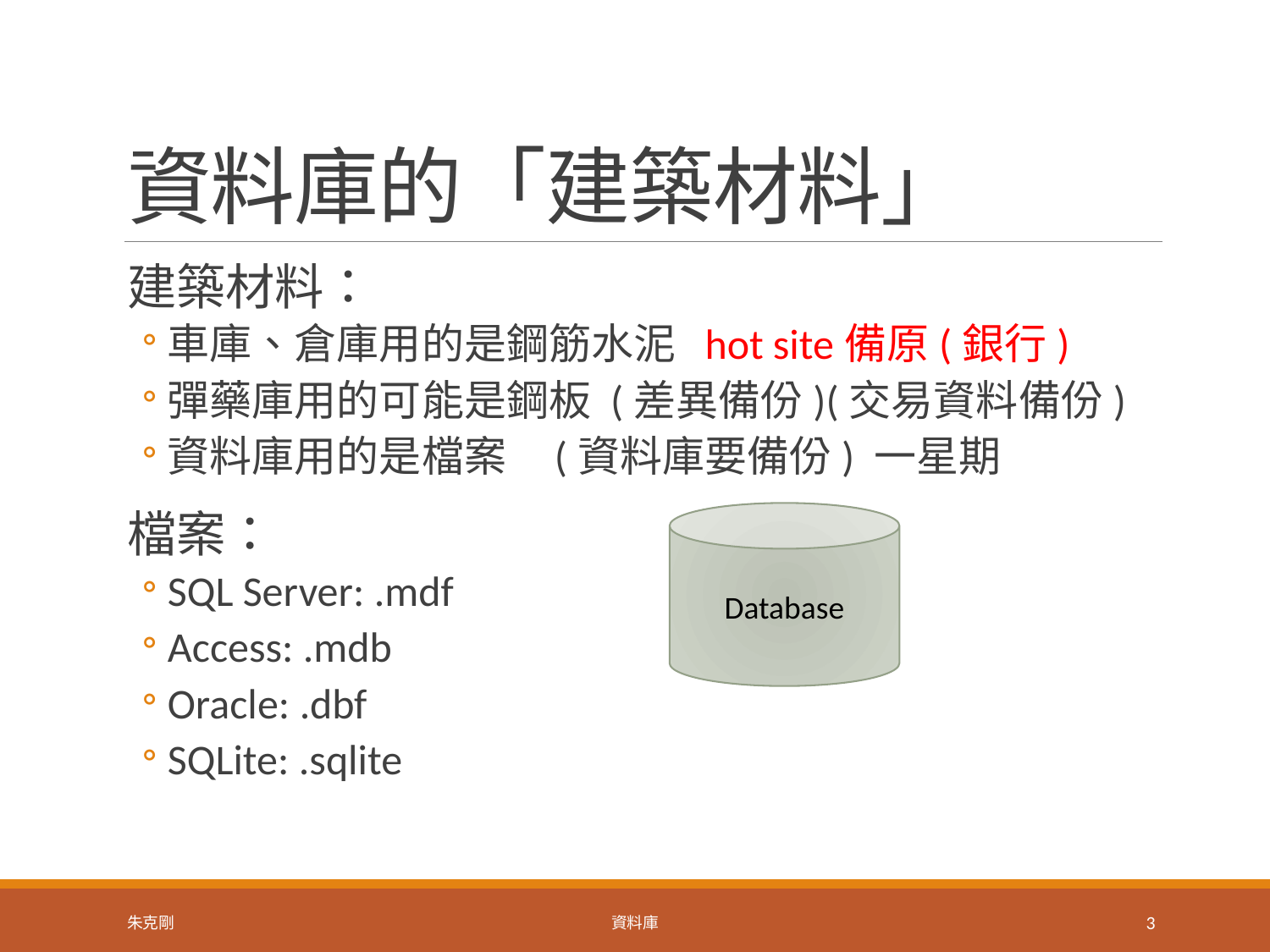

# 資料庫的「建築材料」
建築材料：
車庫、倉庫用的是鋼筋水泥  hot site備原(銀行)
彈藥庫用的可能是鋼板 (差異備份)(交易資料備份)
資料庫用的是檔案    (資料庫要備份) 一星期
檔案：
SQL Server: .mdf
Access: .mdb
Oracle: .dbf
SQLite: .sqlite

Database
朱克剛
資料庫
3